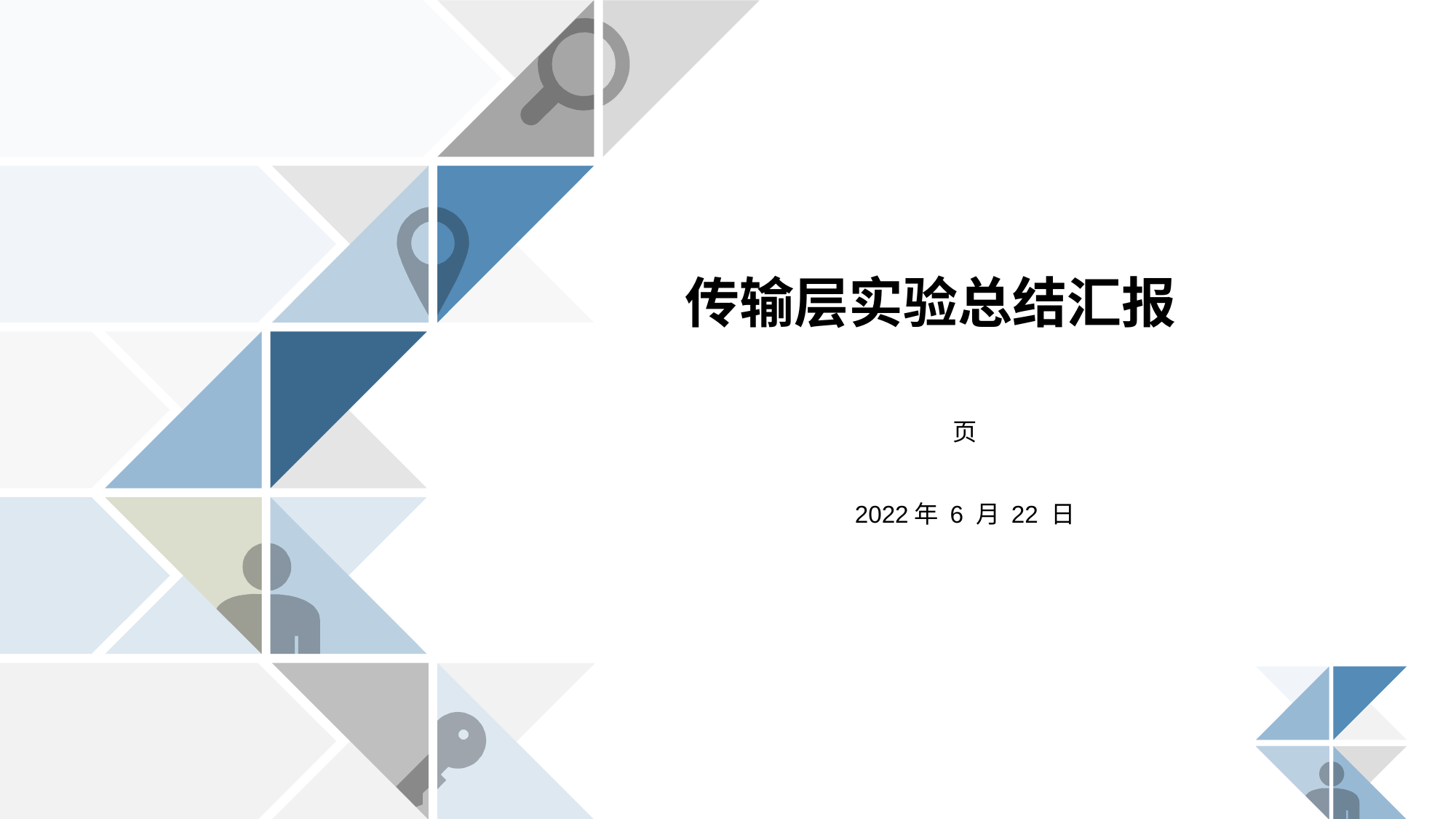

# 传输层实验总结汇报
页

2022年 6 月 22 日